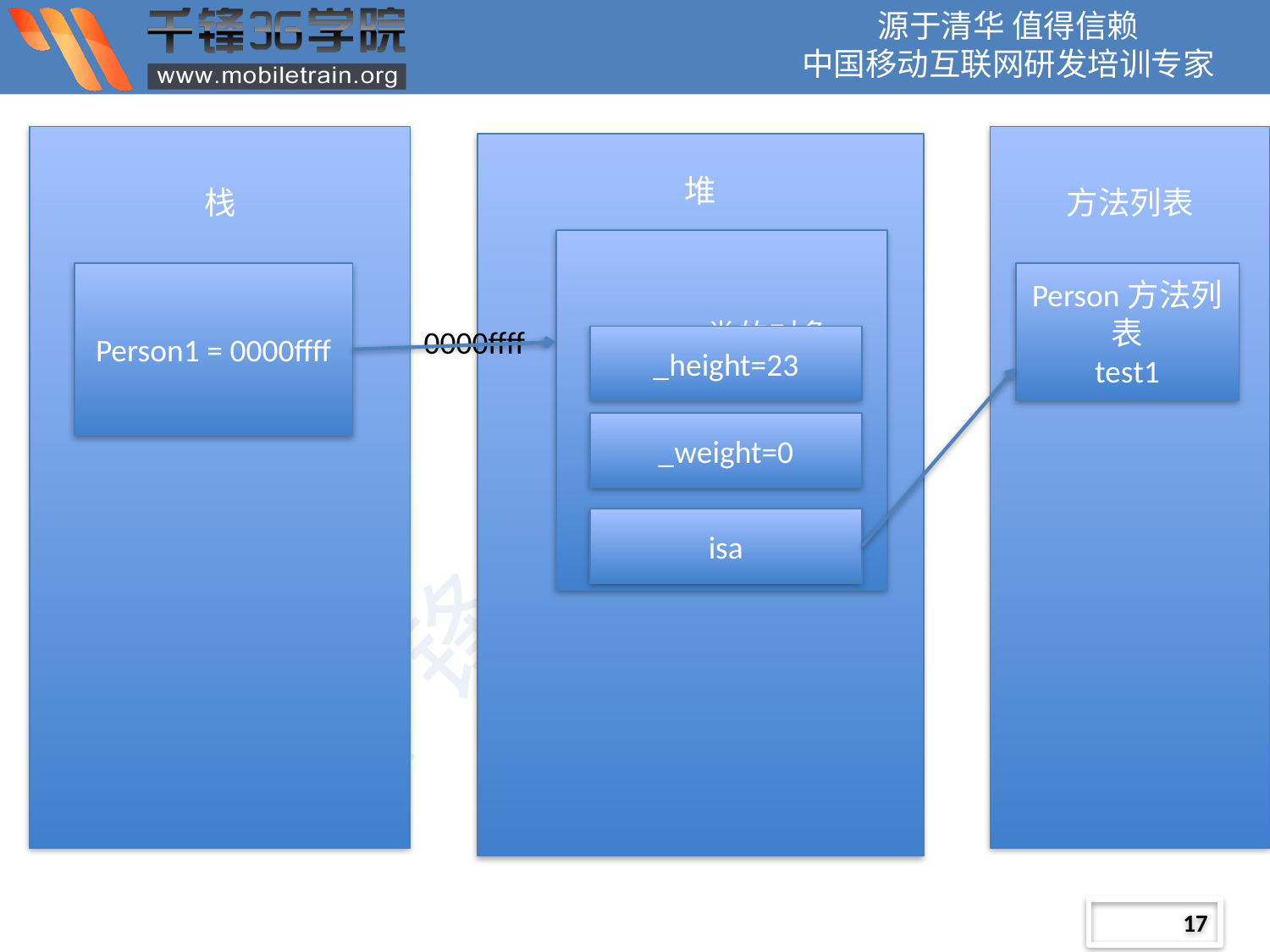

栈

方法列表

堆

Person类的对象

Person1 = 0000ffff
Person方法列表
test1
0000ffff
_height=23
_weight=0
isa